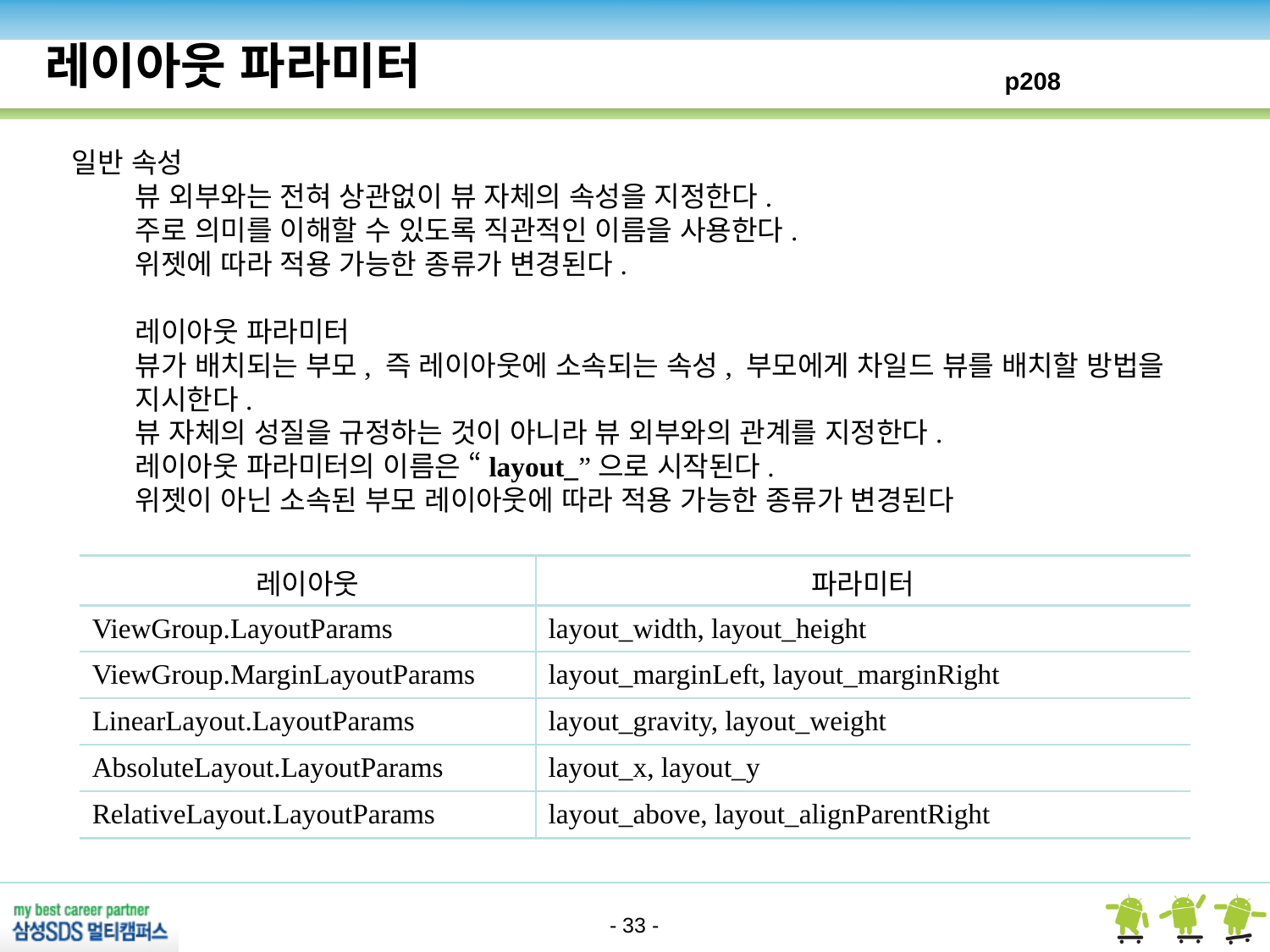

레이아웃 파라미터
p208
일반 속성
뷰 외부와는 전혀 상관없이 뷰 자체의 속성을 지정한다.
주로 의미를 이해할 수 있도록 직관적인 이름을 사용한다.
위젯에 따라 적용 가능한 종류가 변경된다.

레이아웃 파라미터
뷰가 배치되는 부모, 즉 레이아웃에 소속되는 속성, 부모에게 차일드 뷰를 배치할 방법을 지시한다.
뷰 자체의 성질을 규정하는 것이 아니라 뷰 외부와의 관계를 지정한다.
레이아웃 파라미터의 이름은 “layout_”으로 시작된다.
위젯이 아닌 소속된 부모 레이아웃에 따라 적용 가능한 종류가 변경된다
| 레이아웃 | 파라미터 |
| --- | --- |
| ViewGroup.LayoutParams | layout\_width, layout\_height |
| ViewGroup.MarginLayoutParams | layout\_marginLeft, layout\_marginRight |
| LinearLayout.LayoutParams | layout\_gravity, layout\_weight |
| AbsoluteLayout.LayoutParams | layout\_x, layout\_y |
| RelativeLayout.LayoutParams | layout\_above, layout\_alignParentRight |
- 33 -